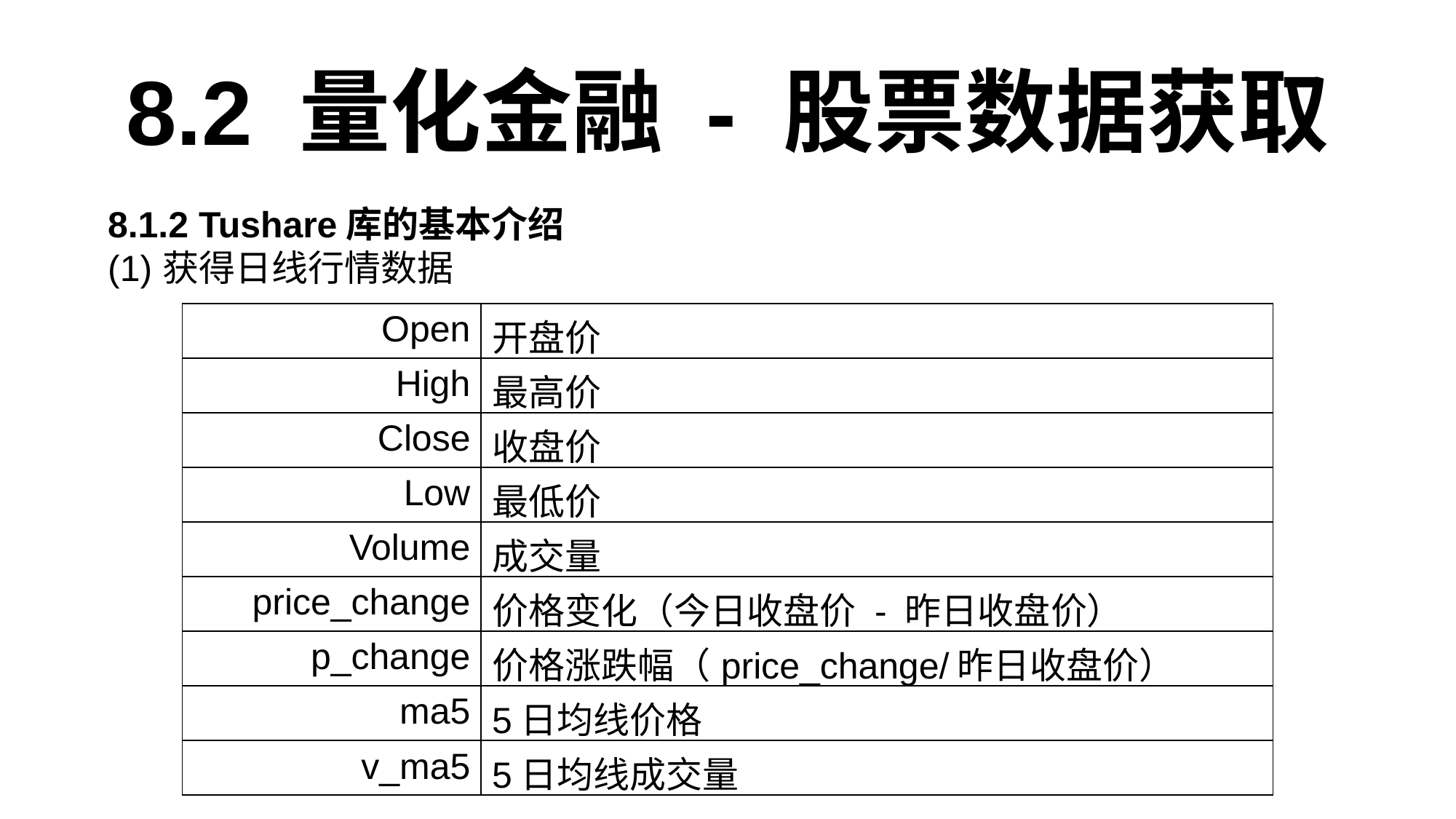

8.2 量化金融 - 股票数据获取
8.1.2 Tushare库的基本介绍
获得日线行情数据

| Open | 开盘价 |
| --- | --- |
| High | 最高价 |
| Close | 收盘价 |
| Low | 最低价 |
| Volume | 成交量 |
| price\_change | 价格变化（今日收盘价 - 昨日收盘价） |
| p\_change | 价格涨跌幅（price\_change/昨日收盘价） |
| ma5 | 5日均线价格 |
| v\_ma5 | 5日均线成交量 |